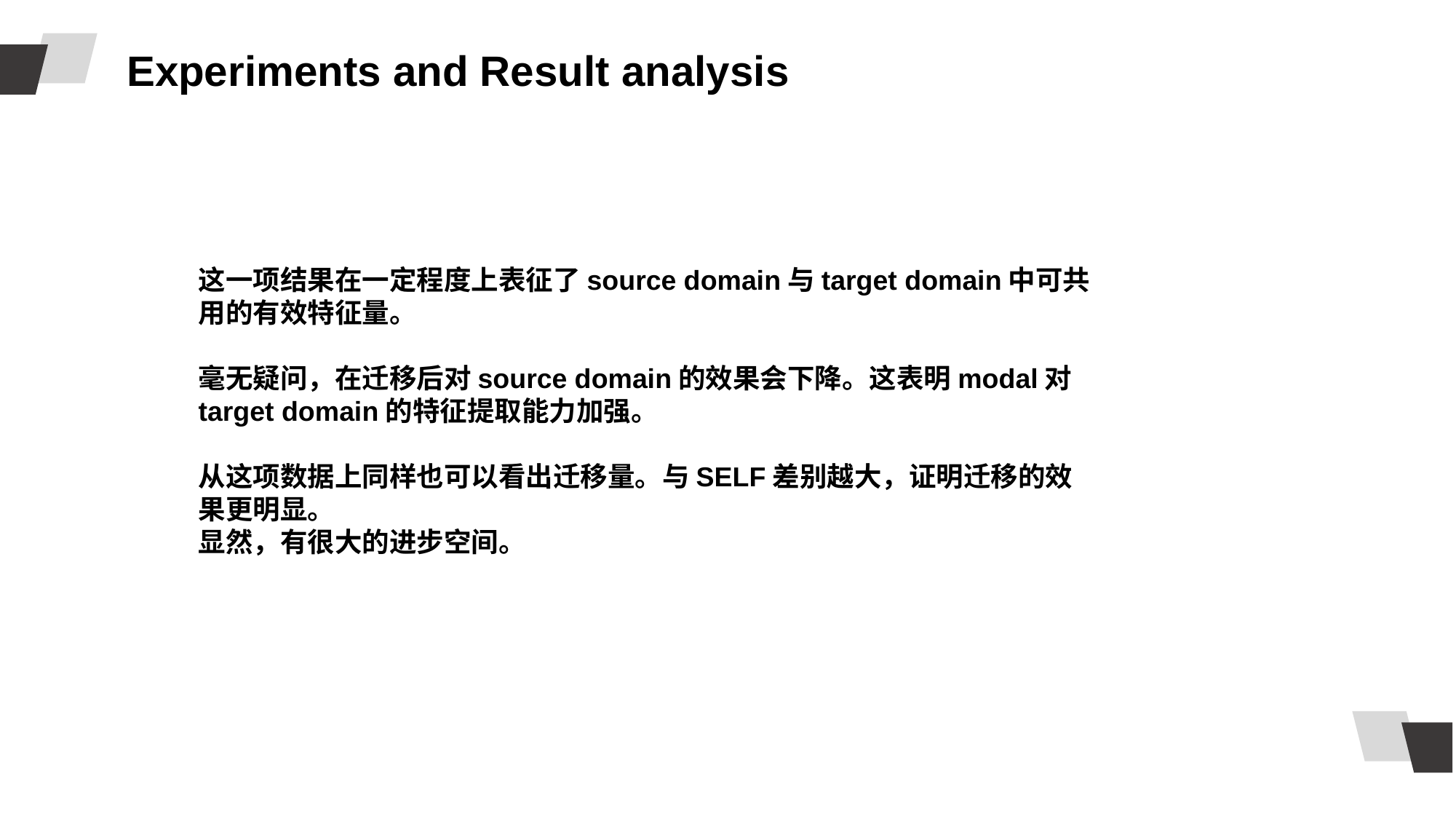

Experiments and Result analysis
这一项结果在一定程度上表征了source domain与target domain中可共用的有效特征量。

毫无疑问，在迁移后对source domain的效果会下降。这表明modal对target domain的特征提取能力加强。

从这项数据上同样也可以看出迁移量。与SELF差别越大，证明迁移的效果更明显。
显然，有很大的进步空间。